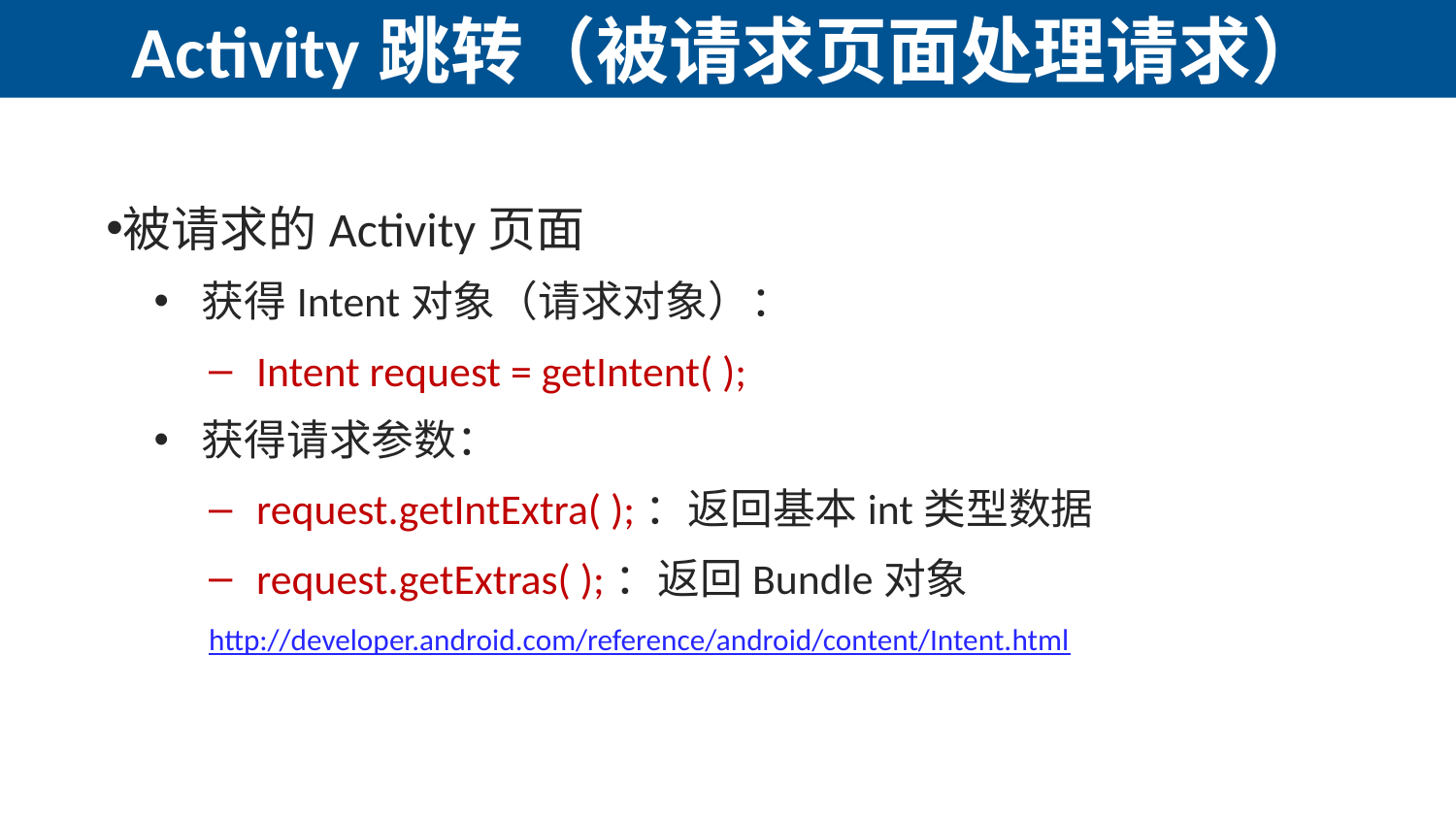

# Activity跳转（被请求页面处理请求）
被请求的Activity页面
获得Intent对象（请求对象）：
Intent request = getIntent( );
获得请求参数：
request.getIntExtra( );：返回基本int类型数据
request.getExtras( );：返回Bundle对象
http://developer.android.com/reference/android/content/Intent.html